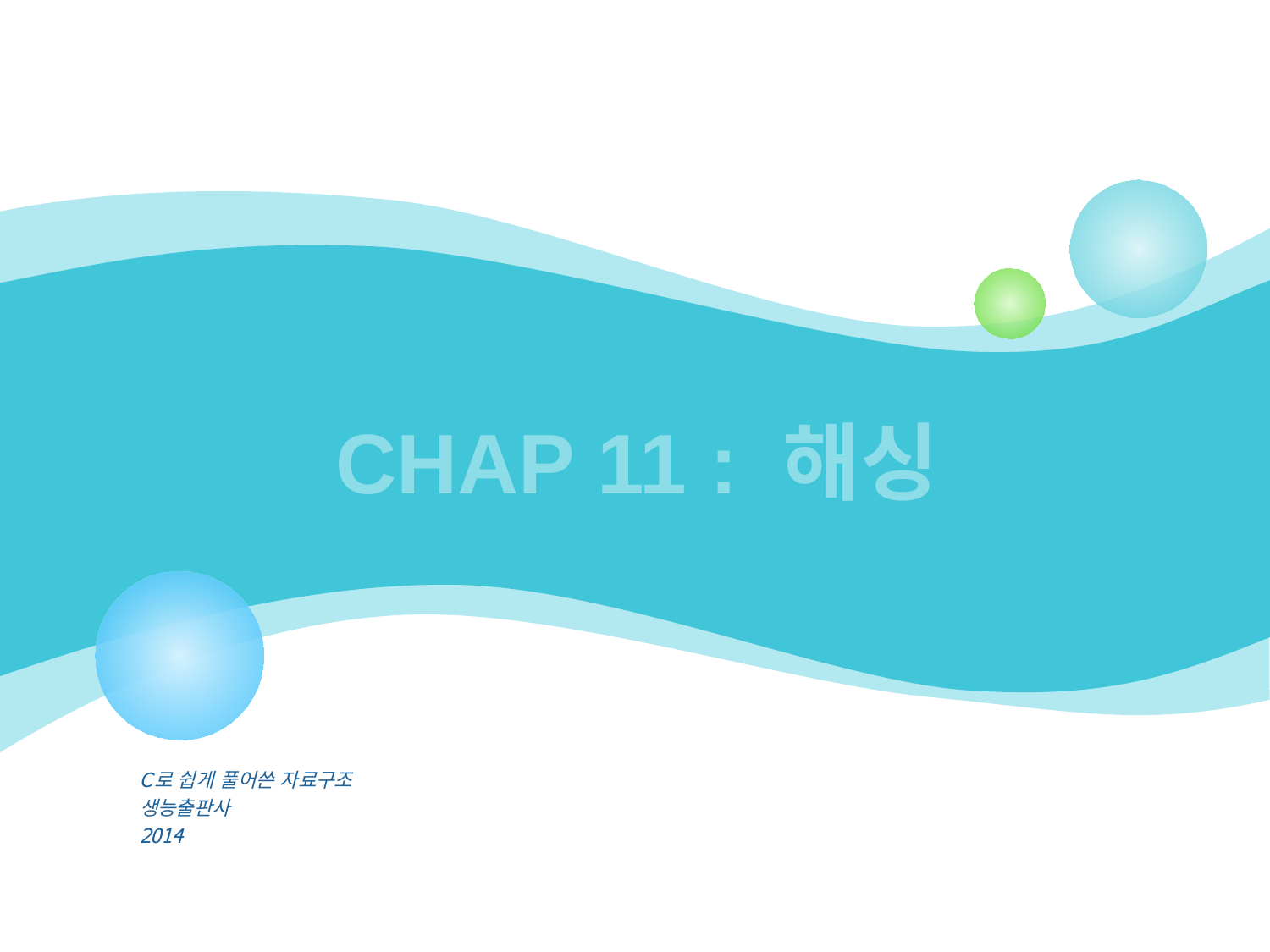

# CHAP 11 : 해싱
C로 쉽게 풀어쓴 자료구조
생능출판사
2014